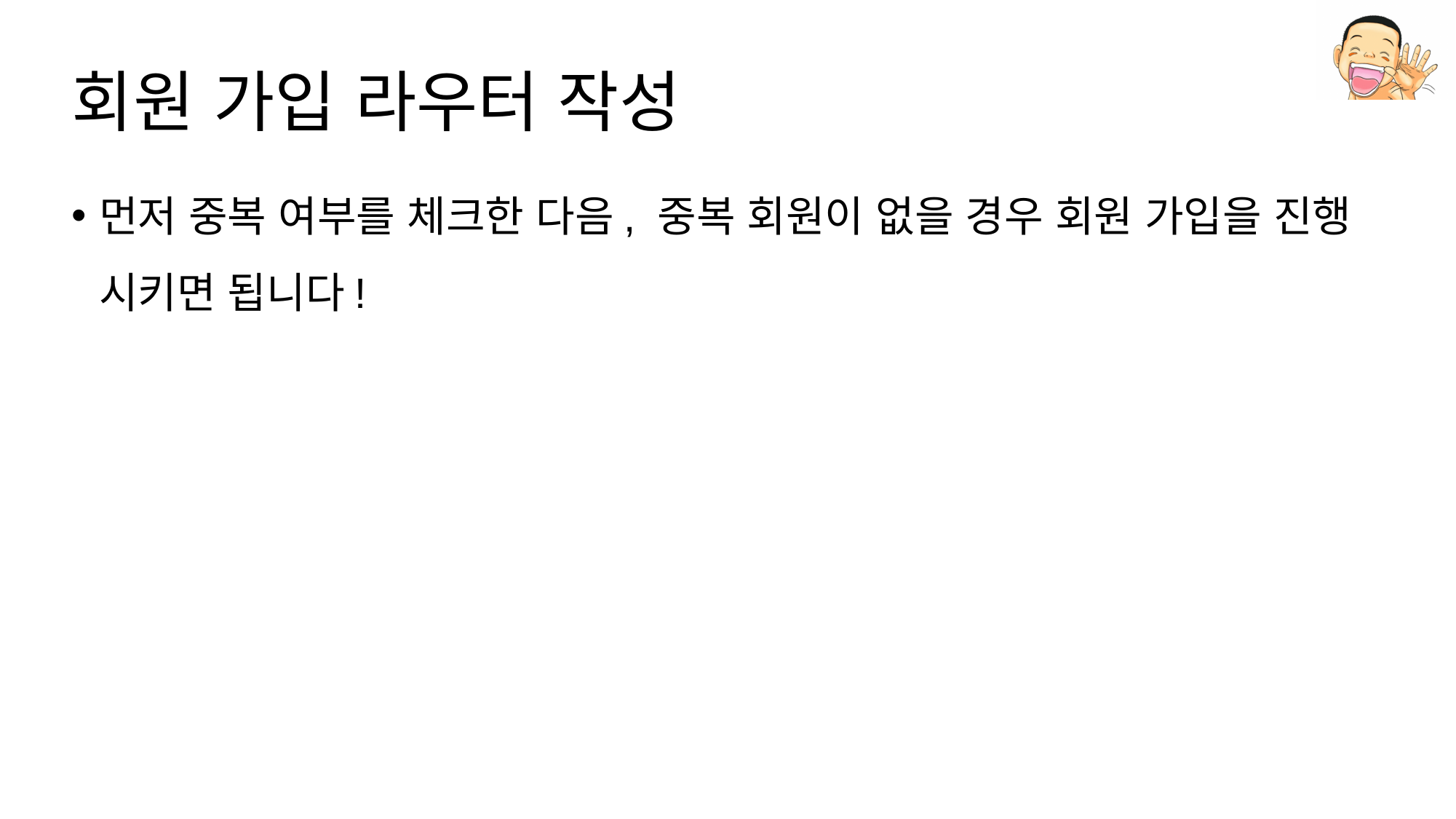

# 회원 가입 라우터 작성
먼저 중복 여부를 체크한 다음, 중복 회원이 없을 경우 회원 가입을 진행 시키면 됩니다!